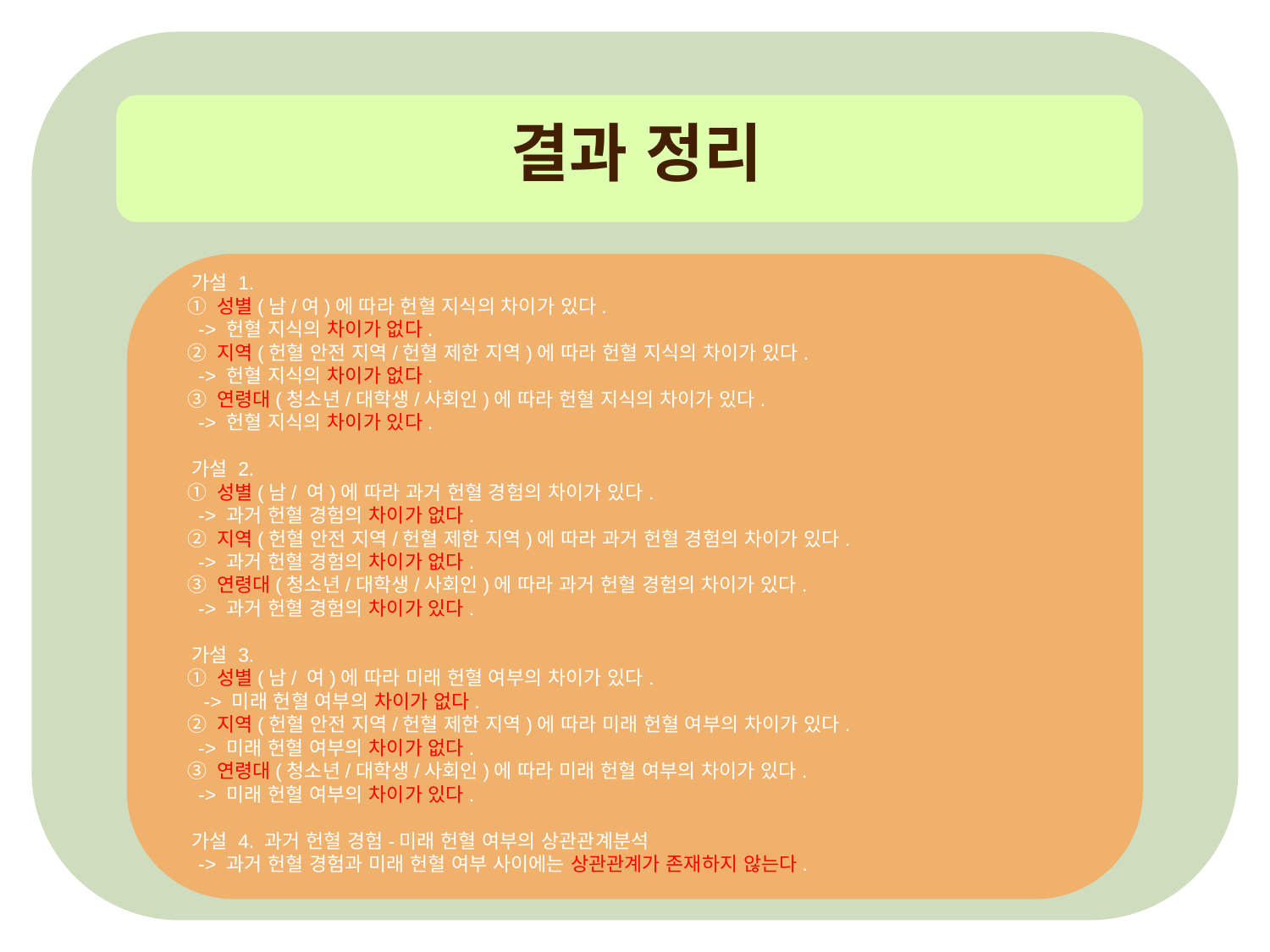

결과 정리

 가설 1.
 ① 성별(남/여)에 따라 헌혈 지식의 차이가 있다.
   -> 헌혈 지식의 차이가 없다.
 ② 지역(헌혈 안전 지역/헌혈 제한 지역)에 따라 헌혈 지식의 차이가 있다.
   -> 헌혈 지식의 차이가 없다.
 ③ 연령대(청소년/대학생/사회인)에 따라 헌혈 지식의 차이가 있다.
   -> 헌혈 지식의 차이가 있다.

 가설 2.
 ① 성별(남/ 여)에 따라 과거 헌혈 경험의 차이가 있다.
   -> 과거 헌혈 경험의 차이가 없다.
 ② 지역(헌혈 안전 지역/헌혈 제한 지역)에 따라 과거 헌혈 경험의 차이가 있다.
   -> 과거 헌혈 경험의 차이가 없다.
 ③ 연령대(청소년/대학생/사회인)에 따라 과거 헌혈 경험의 차이가 있다.
   -> 과거 헌혈 경험의 차이가 있다.

 가설 3.
 ① 성별(남/ 여)에 따라 미래 헌혈 여부의 차이가 있다.
    -> 미래 헌혈 여부의 차이가 없다.
 ② 지역(헌혈 안전 지역/헌혈 제한 지역)에 따라 미래 헌혈 여부의 차이가 있다.
   -> 미래 헌혈 여부의 차이가 없다.
 ③ 연령대(청소년/대학생/사회인)에 따라 미래 헌혈 여부의 차이가 있다.
   -> 미래 헌혈 여부의 차이가 있다.

 가설 4. 과거 헌혈 경험-미래 헌혈 여부의 상관관계분석
   -> 과거 헌혈 경험과 미래 헌혈 여부 사이에는 상관관계가 존재하지 않는다.